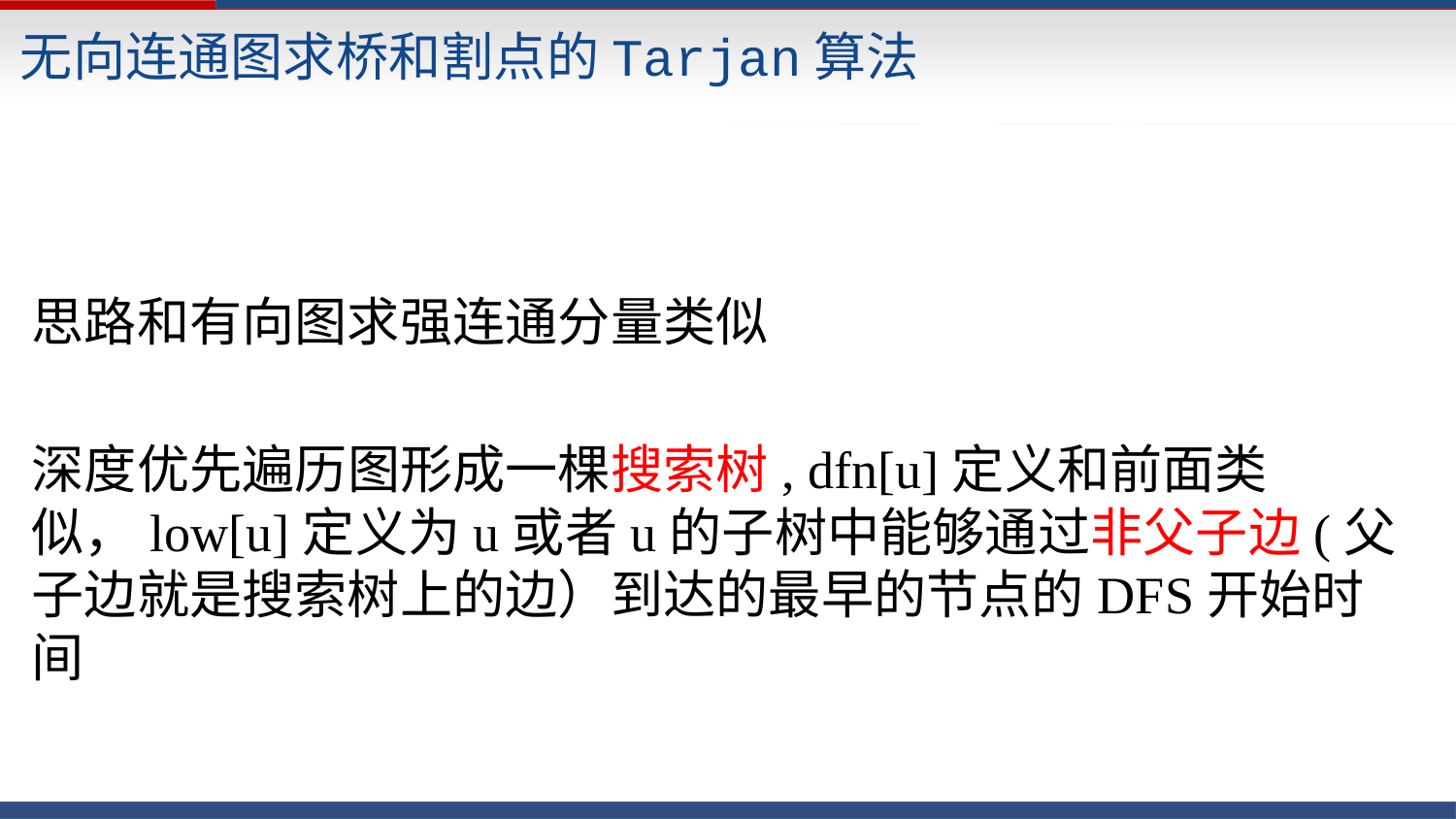

无向连通图求桥和割点的Tarjan算法

思路和有向图求强连通分量类似

深度优先遍历图形成一棵搜索树, dfn[u]定义和前面类似，low[u]定义为u或者u的子树中能够通过非父子边(父子边就是搜索树上的边）到达的最早的节点的DFS开始时间